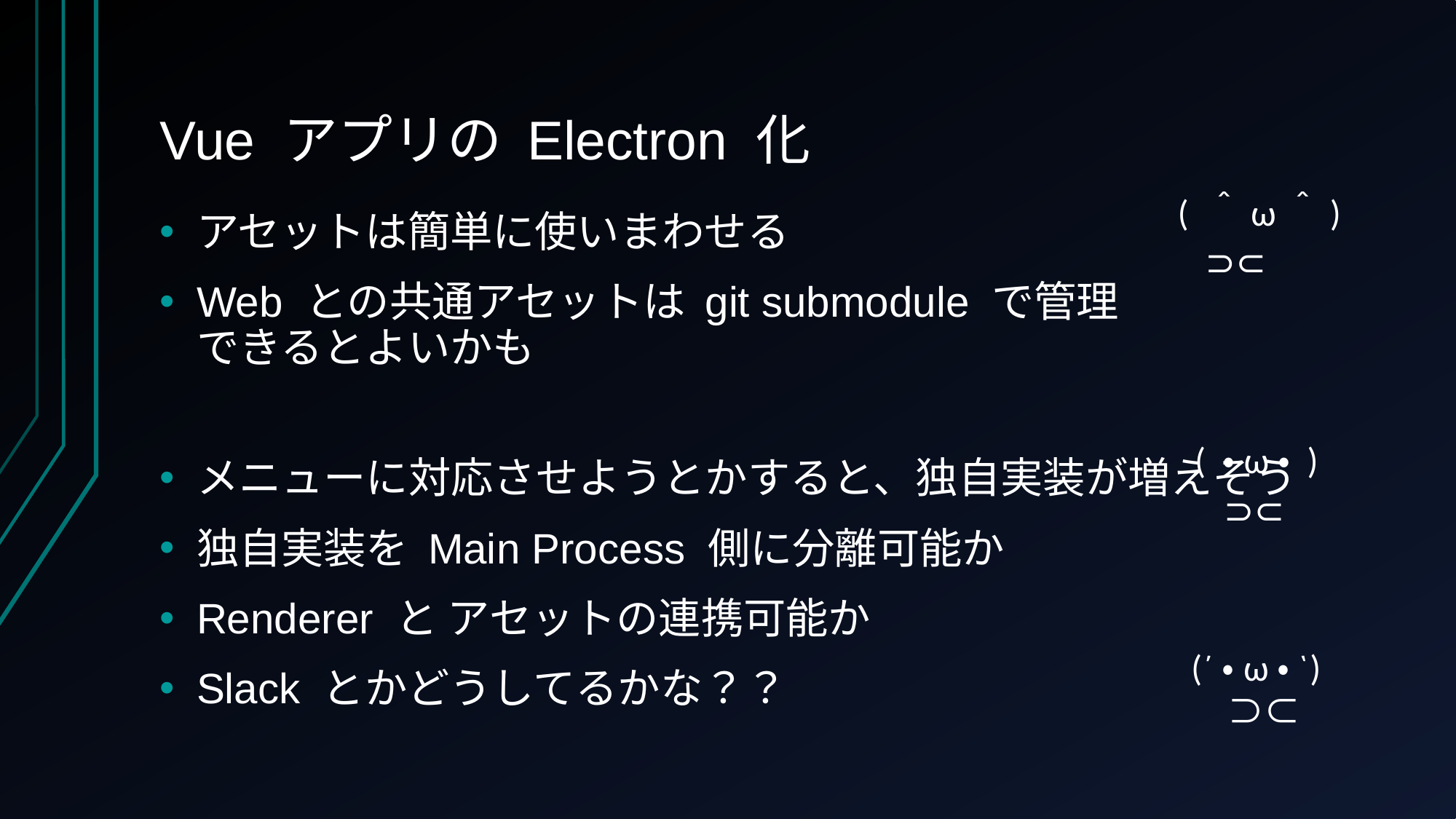

# Vue アプリの Electron 化
( ＾ω＾)
   ⊃⊂
アセットは簡単に使いまわせる
Web との共通アセットは git submodule で管理
できるとよいかも

メニューに対応させようとかすると、独自実装が増えそう
独自実装を Main Process 側に分離可能か
Renderer と アセットの連携可能か
Slack とかどうしてるかな？？

( ・ω・ )
   ⊃⊂
(´・ω・`)
　⊃⊂